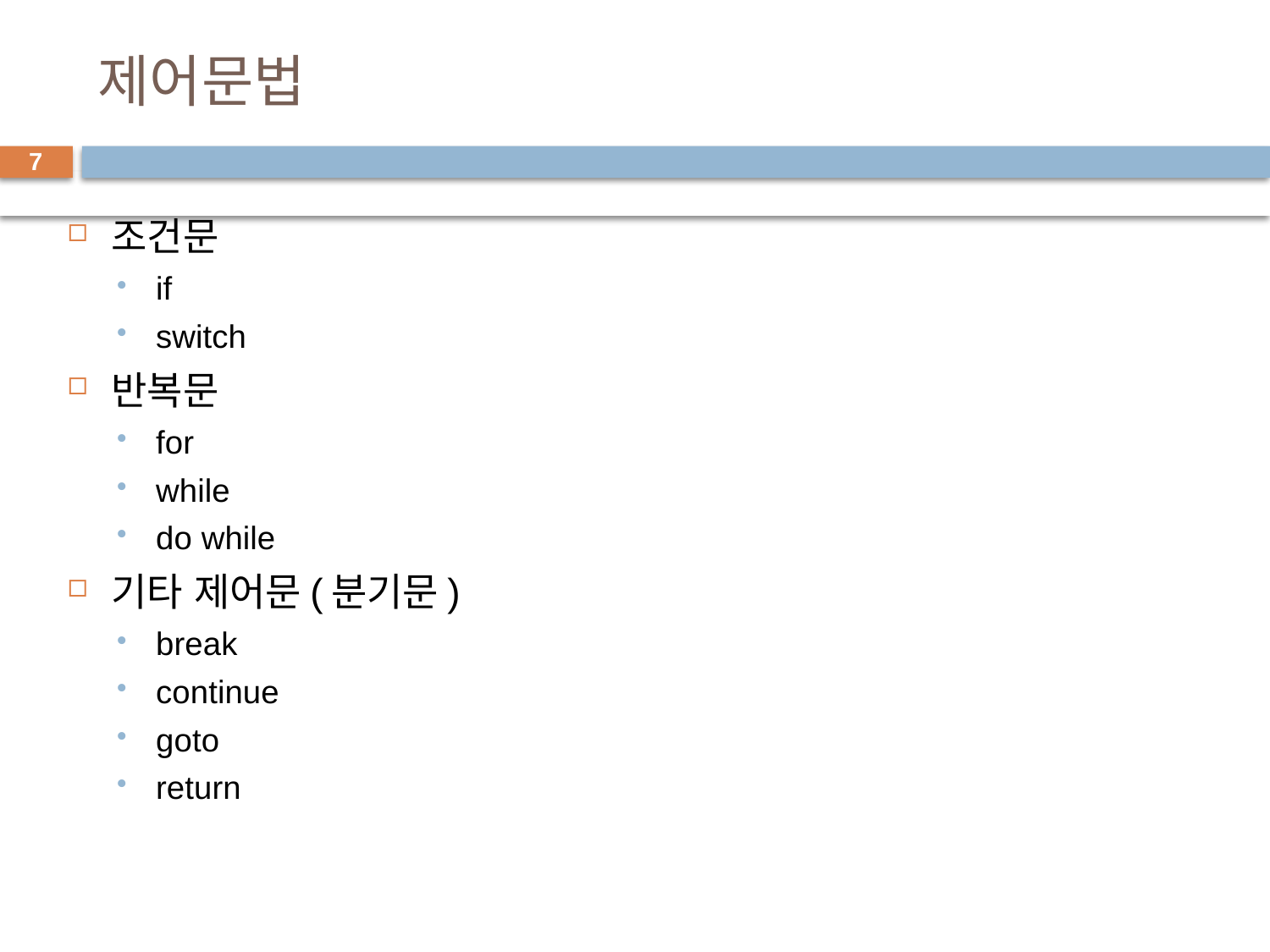

# 제어문법
7
조건문
if
switch
반복문
for
while
do while
기타 제어문(분기문)
break
continue
goto
return